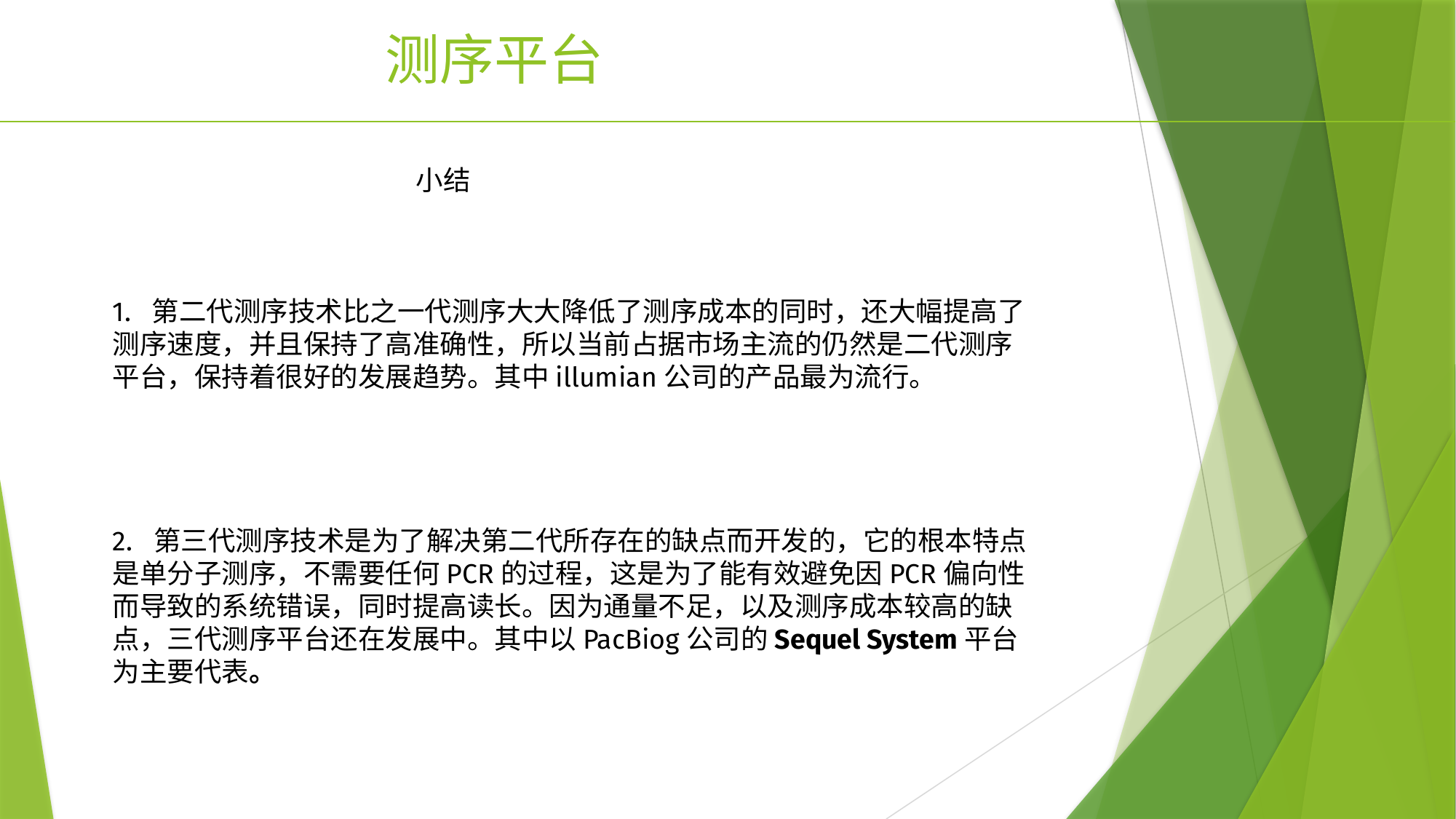

# 测序平台
                                                小结

1.  第二代测序技术比之一代测序大大降低了测序成本的同时，还大幅提高了测序速度，并且保持了高准确性，所以当前占据市场主流的仍然是二代测序平台，保持着很好的发展趋势。其中illumian公司的产品最为流行。

2.  第三代测序技术是为了解决第二代所存在的缺点而开发的，它的根本特点是单分子测序，不需要任何PCR的过程，这是为了能有效避免因PCR偏向性而导致的系统错误，同时提高读长。因为通量不足，以及测序成本较高的缺点，三代测序平台还在发展中。其中以PacBiog公司的Sequel System平台为主要代表。